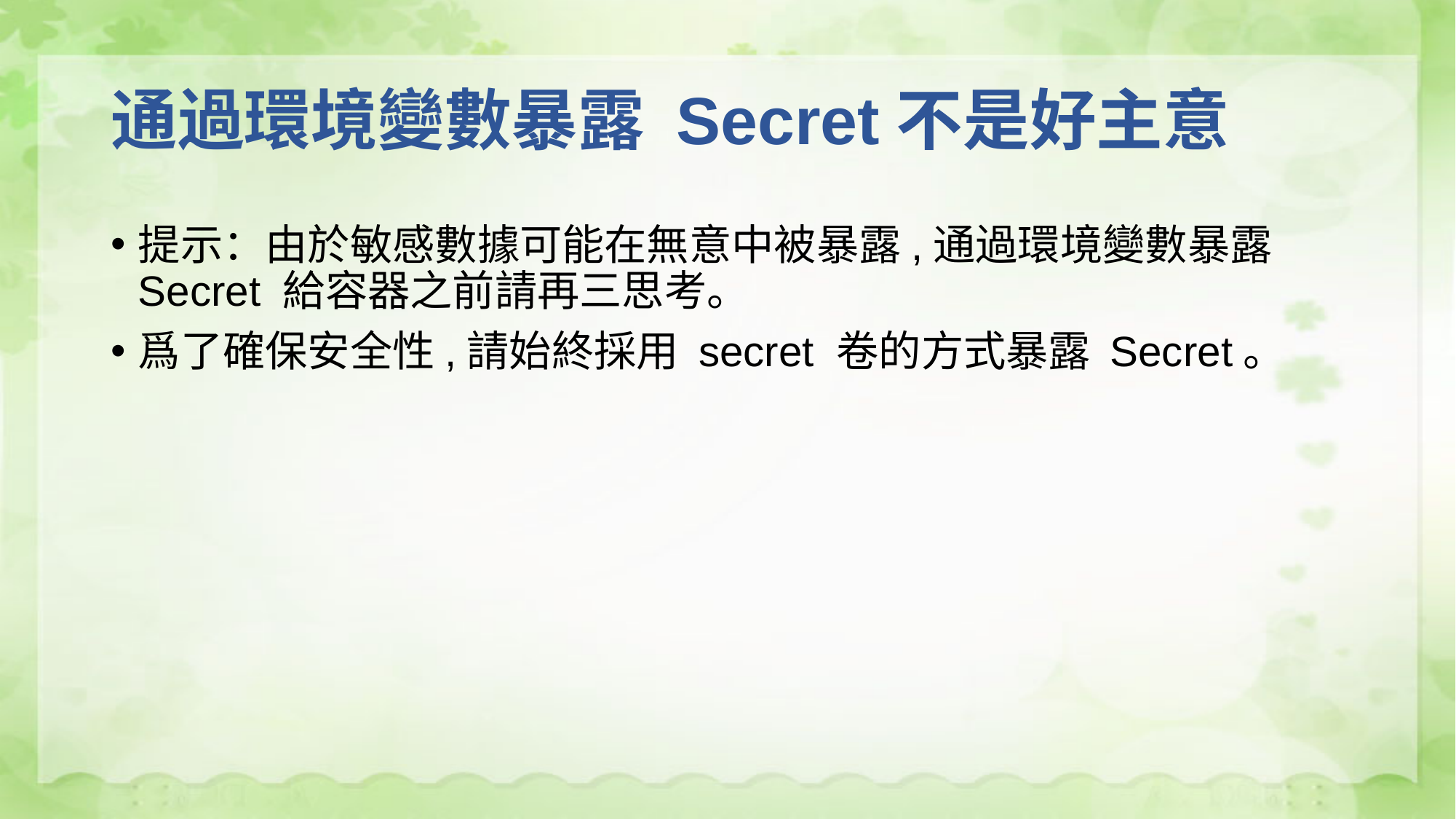

# 通過環境變數暴露 Secret不是好主意
提示：由於敏感數據可能在無意中被暴露,通過環境變數暴露 Secret 給容器之前請再三思考。
爲了確保安全性,請始終採用 secret 卷的方式暴露 Secret。